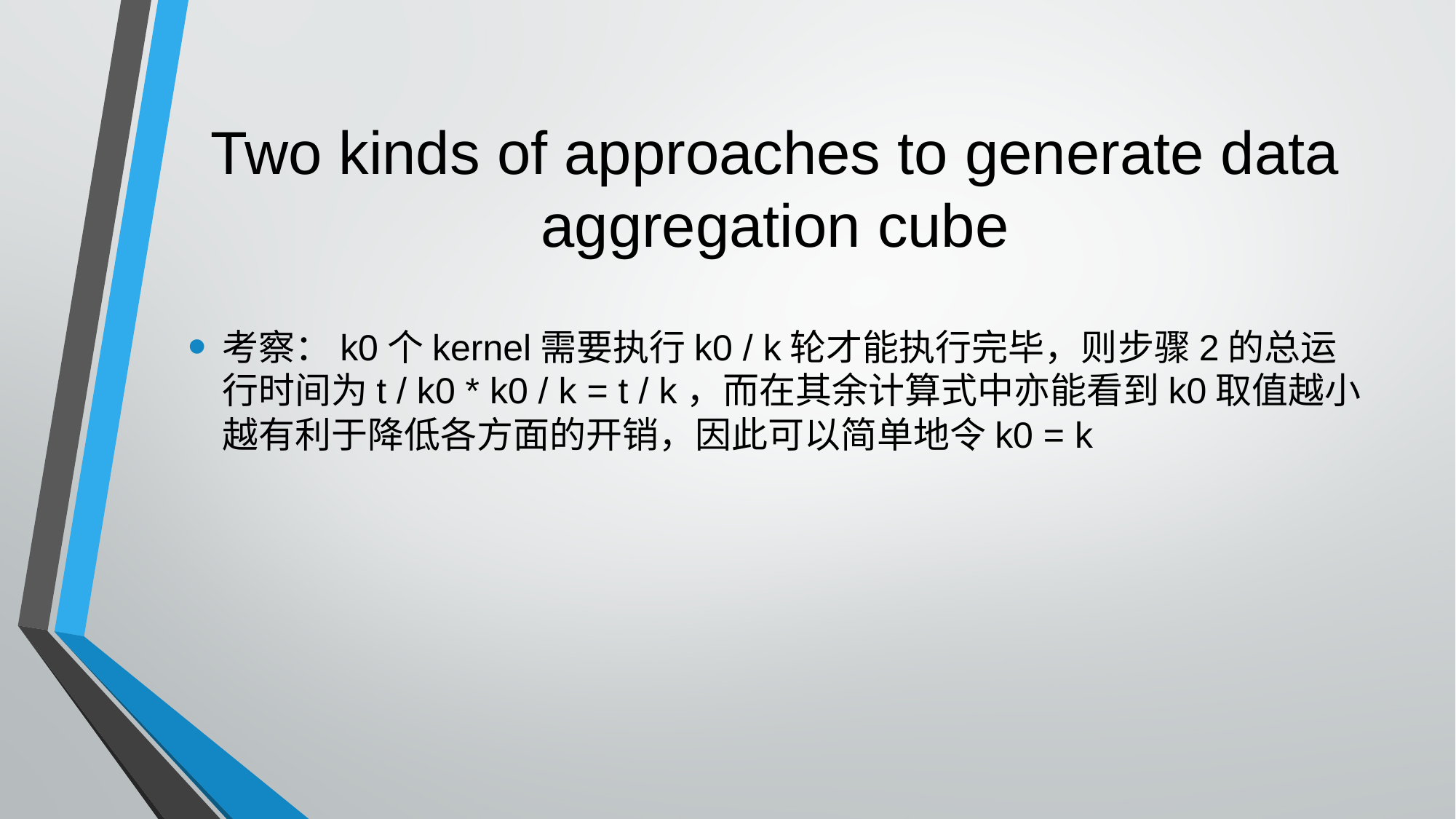

# Two kinds of approaches to generate data aggregation cube
考察：k0个kernel需要执行k0 / k轮才能执行完毕，则步骤2的总运行时间为t / k0 * k0 / k = t / k，而在其余计算式中亦能看到k0取值越小越有利于降低各方面的开销，因此可以简单地令k0 = k